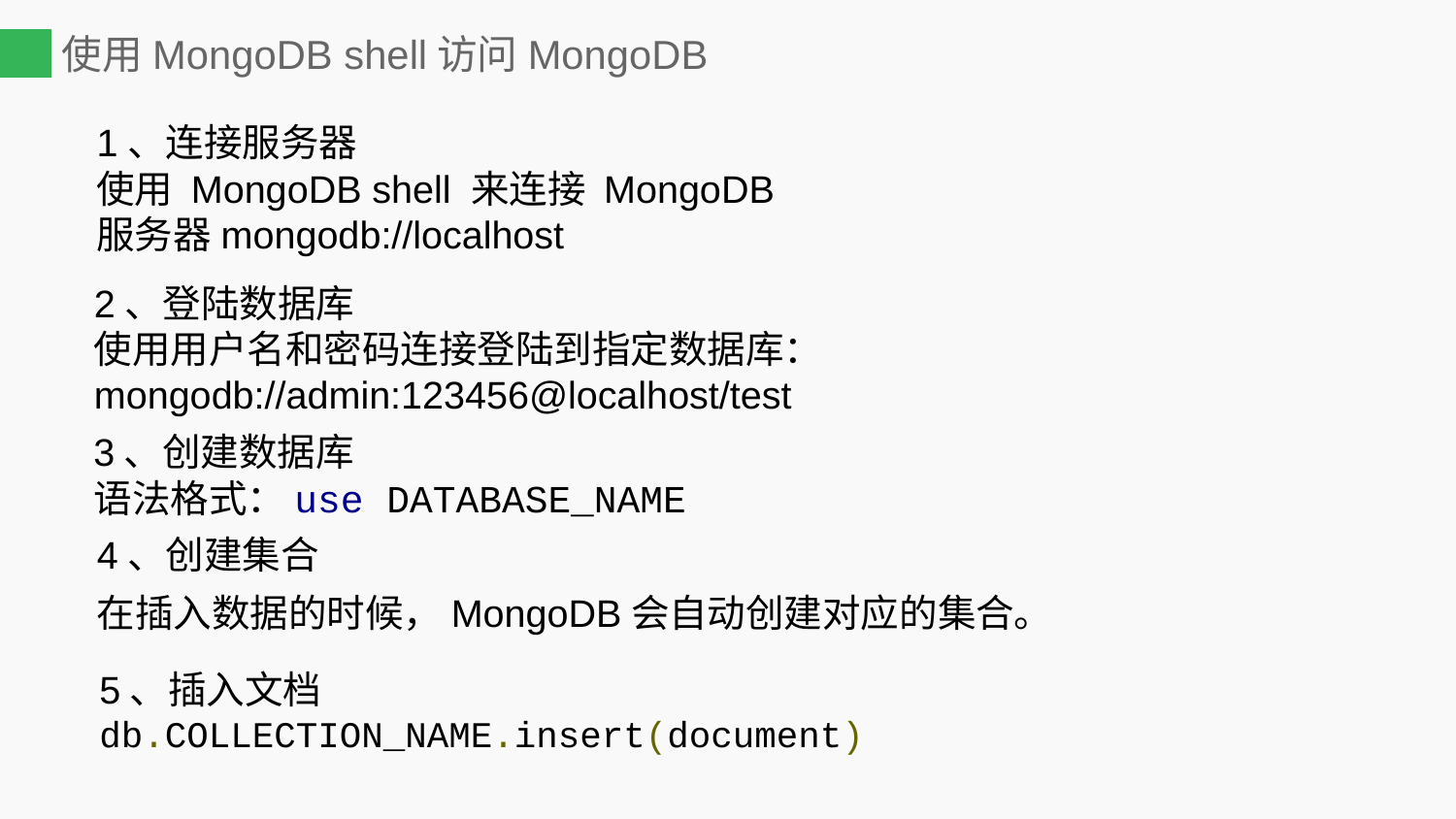

# 使用MongoDB shell访问MongoDB
1、连接服务器
使用 MongoDB shell 来连接 MongoDB 服务器mongodb://localhost

2、登陆数据库
使用用户名和密码连接登陆到指定数据库：
mongodb://admin:123456@localhost/test
3、创建数据库
语法格式：use DATABASE_NAME
4、创建集合
在插入数据的时候，MongoDB会自动创建对应的集合。
5、插入文档
db.COLLECTION_NAME.insert(document)